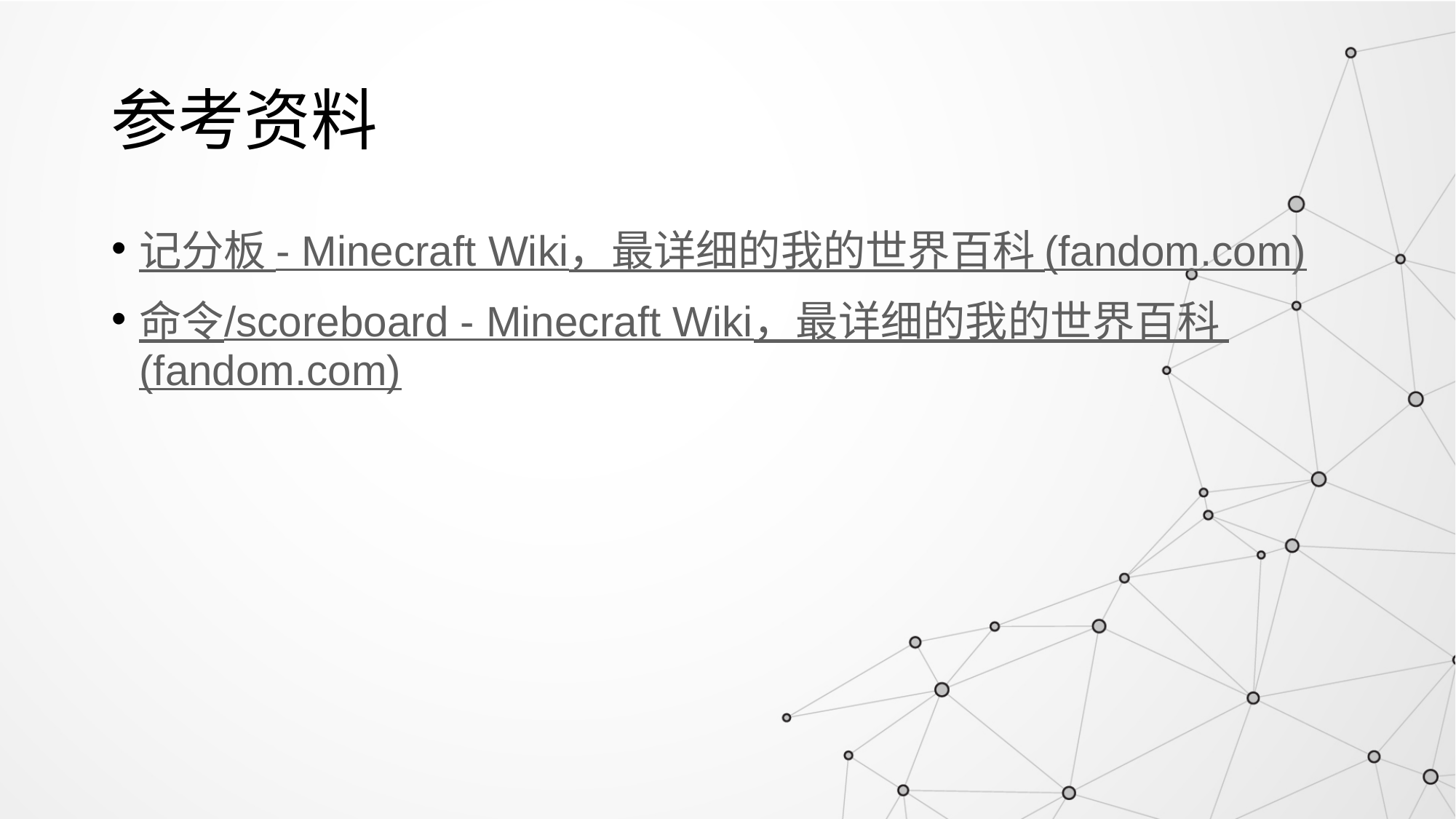

# 参考资料
记分板 - Minecraft Wiki，最详细的我的世界百科 (fandom.com)
命令/scoreboard - Minecraft Wiki，最详细的我的世界百科 (fandom.com)